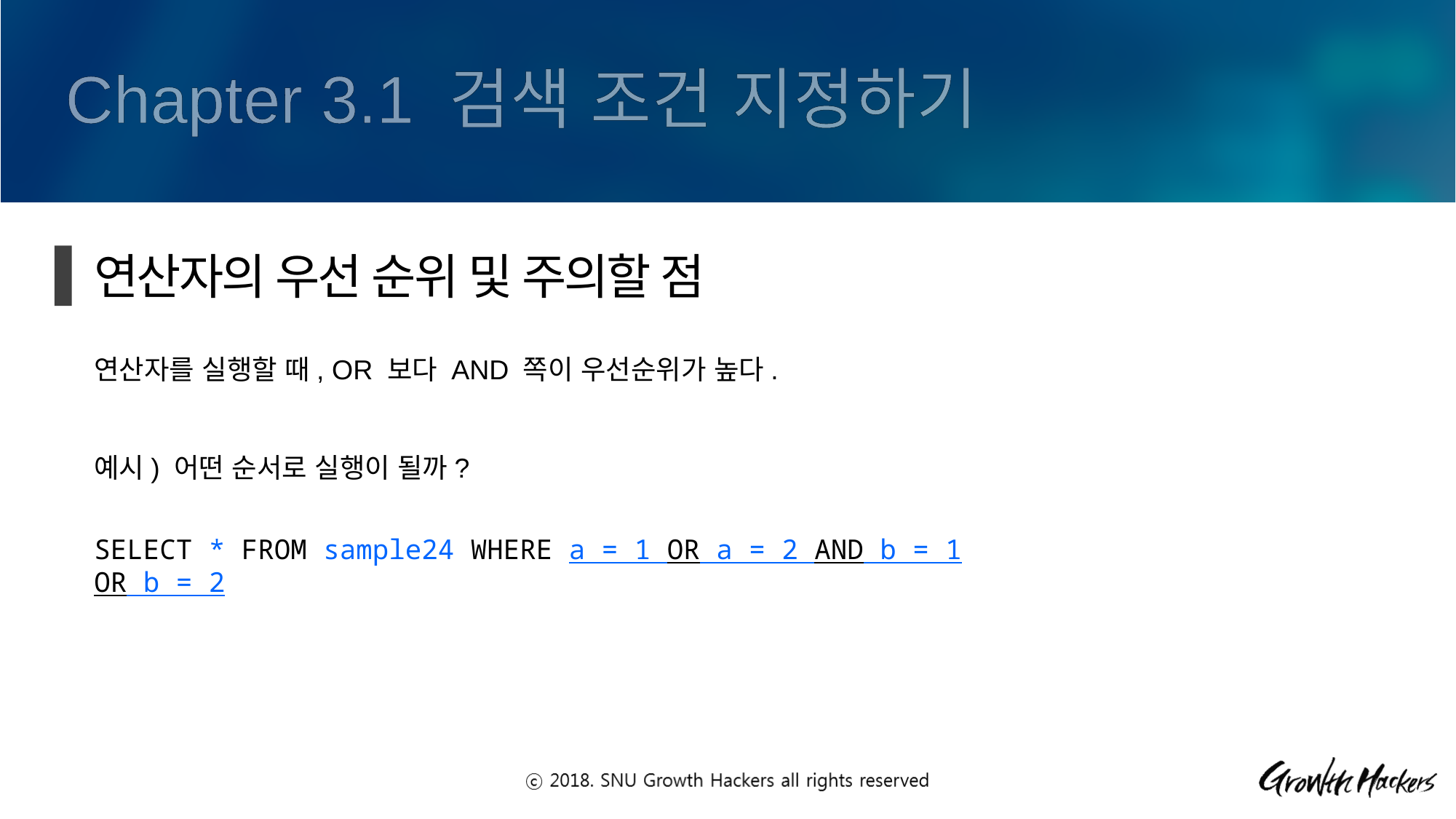

Chapter 3.1 검색 조건 지정하기
연산자의 우선 순위 및 주의할 점

연산자를 실행할 때, OR 보다 AND 쪽이 우선순위가 높다.

예시) 어떤 순서로 실행이 될까?
SELECT * FROM sample24 WHERE a = 1 OR a = 2 AND b = 1 OR b = 2